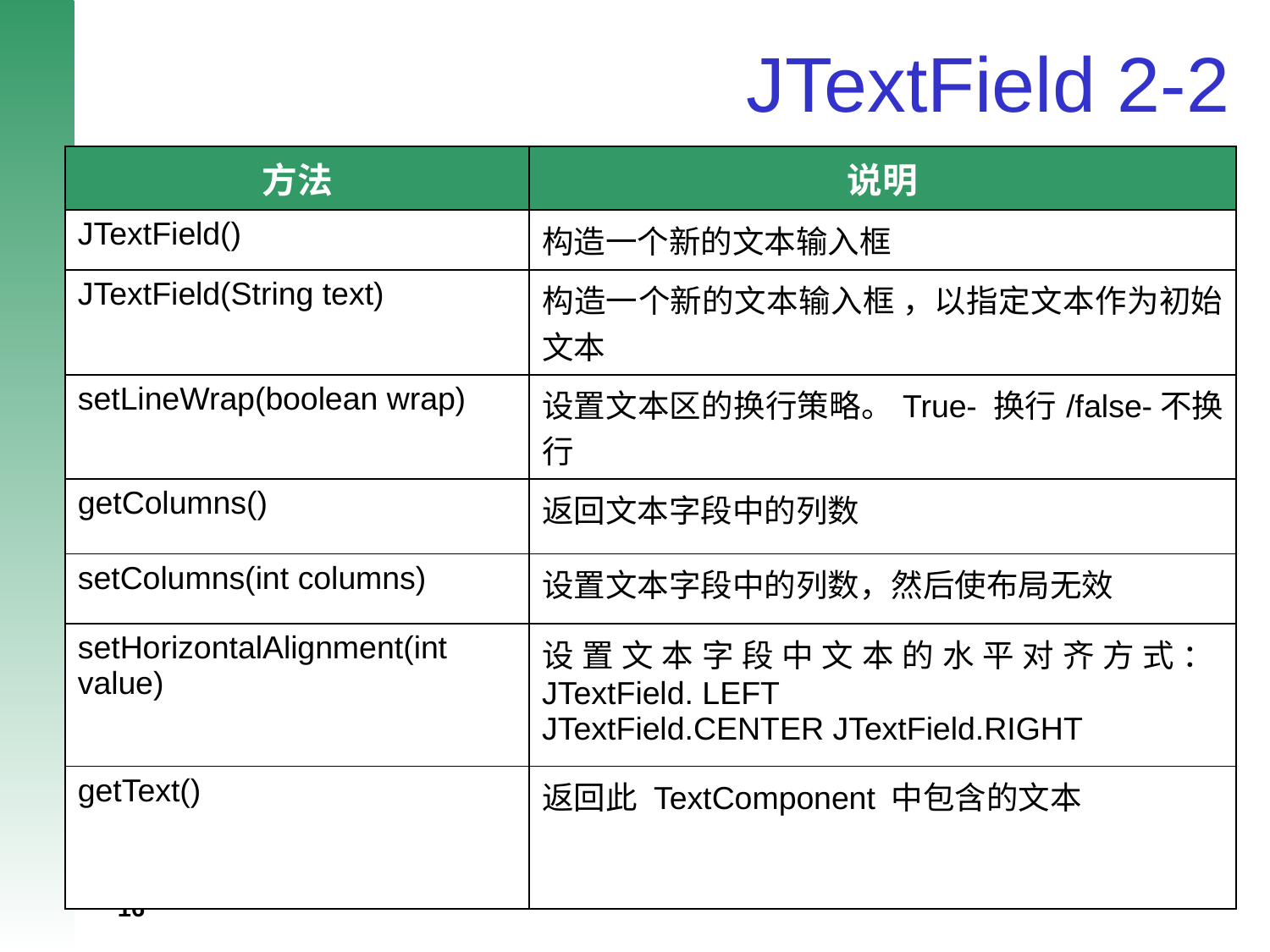

# JTextField 2-2
| 方法 | 说明 |
| --- | --- |
| JTextField() | 构造一个新的文本输入框 |
| JTextField(String text) | 构造一个新的文本输入框 ，以指定文本作为初始文本 |
| setLineWrap(boolean wrap) | 设置文本区的换行策略。True- 换行/false-不换行 |
| getColumns() | 返回文本字段中的列数 |
| setColumns(int columns) | 设置文本字段中的列数，然后使布局无效 |
| setHorizontalAlignment(int value) | 设置文本字段中文本的水平对齐方式：JTextField. LEFT JTextField.CENTER JTextField.RIGHT |
| getText() | 返回此 TextComponent 中包含的文本 |
16